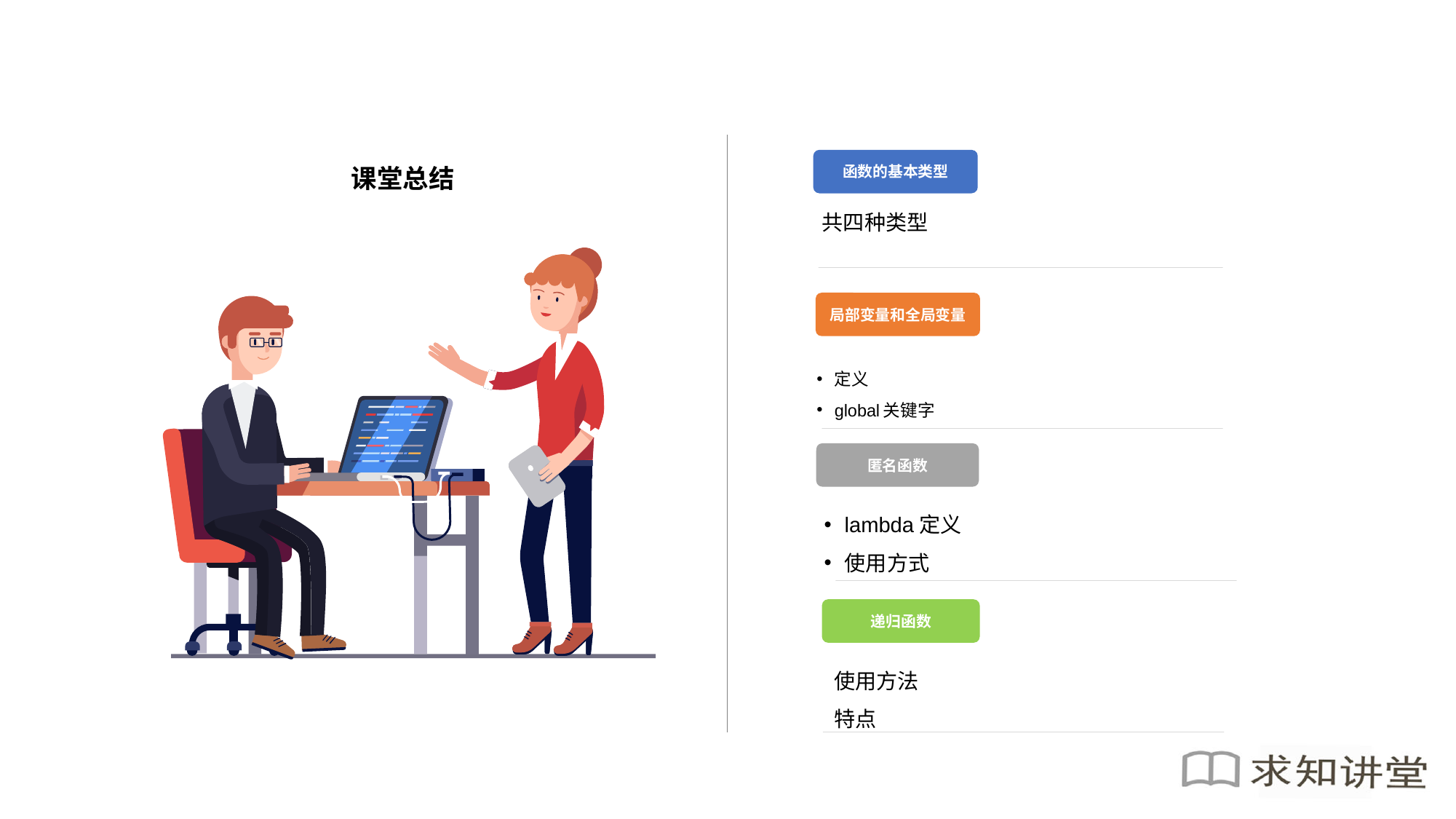

课堂总结
函数的基本类型
共四种类型

局部变量和全局变量
定义
global关键字

匿名函数
lambda定义
使用方式
递归函数
使用方法
特点